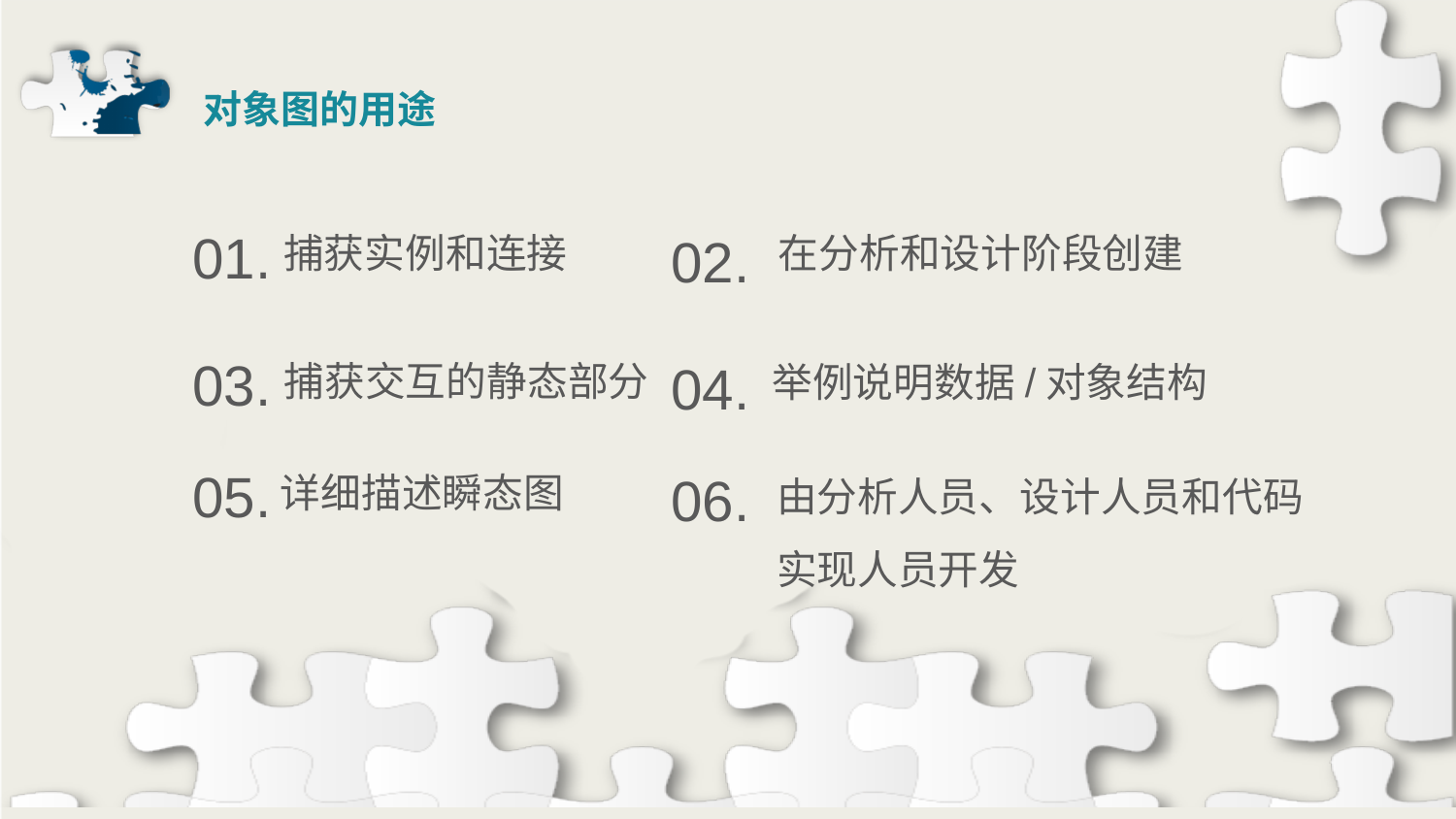

对象图的用途
01.
 捕获实例和连接
02.
在分析和设计阶段创建
03.
 捕获交互的静态部分
04.
举例说明数据/对象结构
05.
详细描述瞬态图
06.
由分析人员、设计人员和代码     实现人员开发